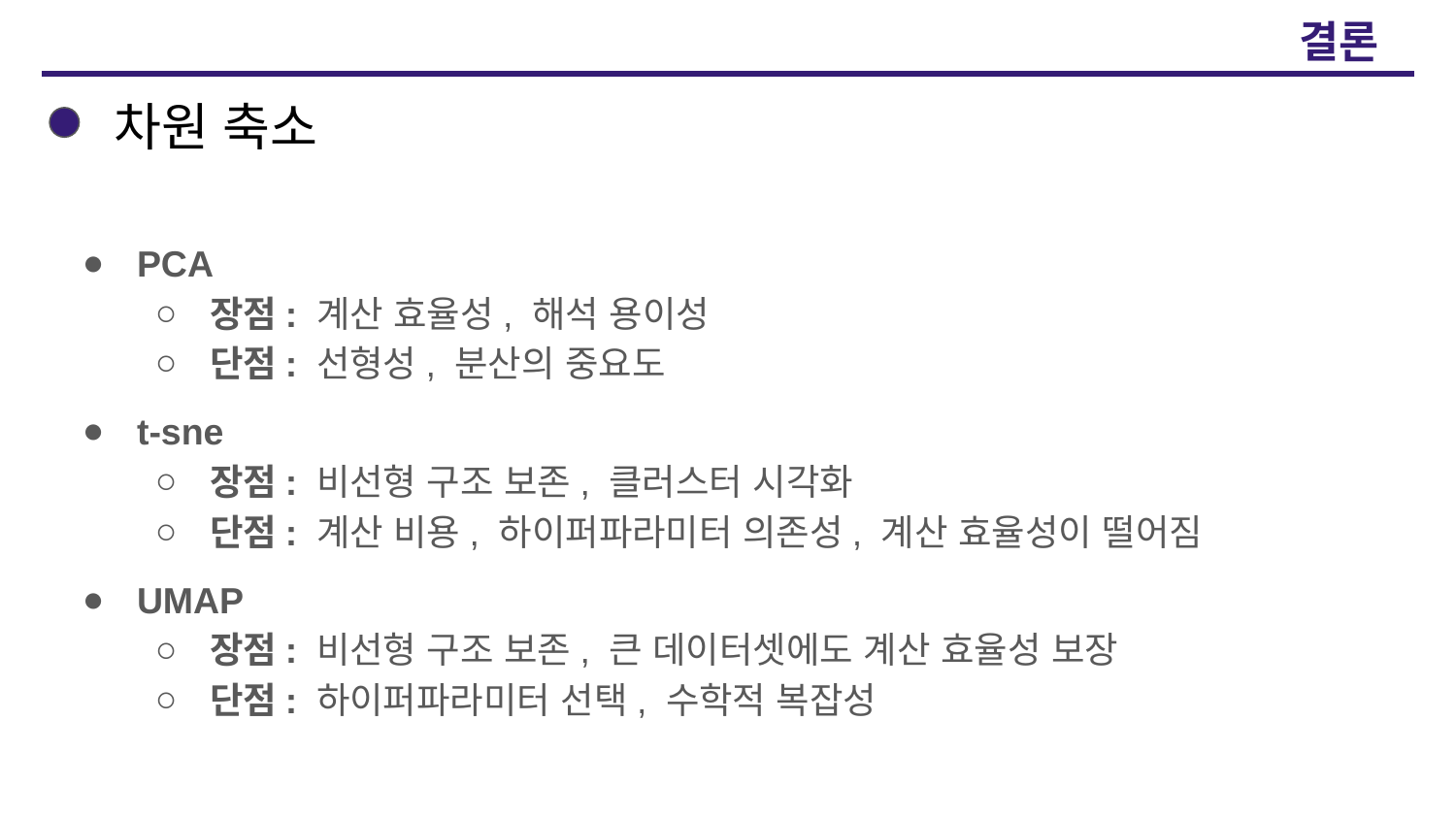

결론
# 차원 축소

PCA
장점: 계산 효율성, 해석 용이성
단점: 선형성, 분산의 중요도

t-sne
장점: 비선형 구조 보존, 클러스터 시각화
단점: 계산 비용, 하이퍼파라미터 의존성, 계산 효율성이 떨어짐

UMAP
장점: 비선형 구조 보존, 큰 데이터셋에도 계산 효율성 보장
단점: 하이퍼파라미터 선택, 수학적 복잡성